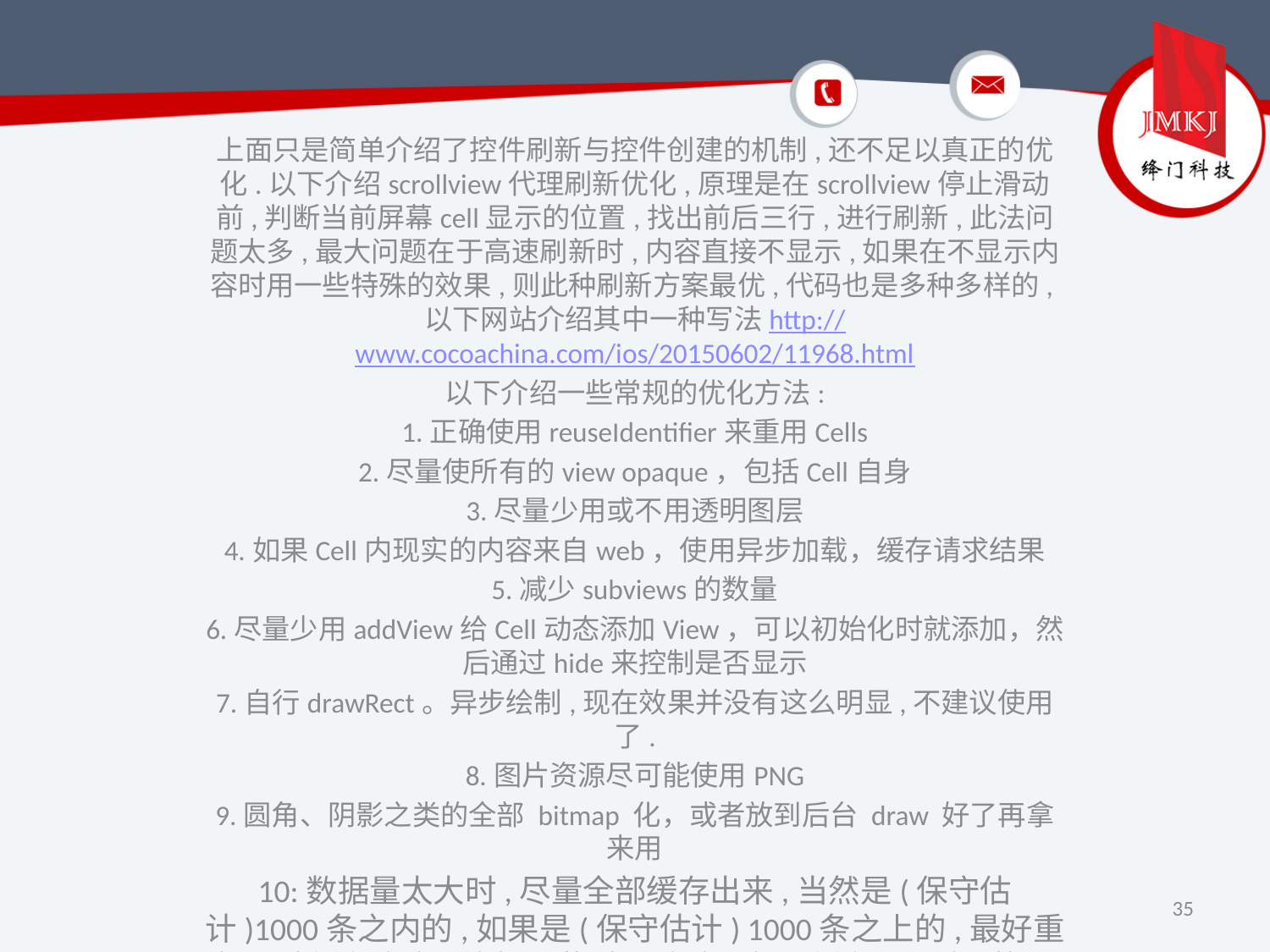

上面只是简单介绍了控件刷新与控件创建的机制,还不足以真正的优化.以下介绍scrollview代理刷新优化,原理是在scrollview停止滑动前,判断当前屏幕cell显示的位置,找出前后三行,进行刷新,此法问题太多,最大问题在于高速刷新时,内容直接不显示,如果在不显示内容时用一些特殊的效果,则此种刷新方案最优,代码也是多种多样的,以下网站介绍其中一种写法http://www.cocoachina.com/ios/20150602/11968.html
以下介绍一些常规的优化方法:
1.正确使用reuseIdentifier来重用Cells
2.尽量使所有的view opaque，包括Cell自身
3.尽量少用或不用透明图层
4.如果Cell内现实的内容来自web，使用异步加载，缓存请求结果
5.减少subviews的数量
6.尽量少用addView给Cell动态添加View，可以初始化时就添加，然后通过hide来控制是否显示
7.自行drawRect。异步绘制,现在效果并没有这么明显,不建议使用了.
8.图片资源尽可能使用PNG
9.圆角、阴影之类的全部 bitmap 化，或者放到后台 draw 好了再拿来用
10:数据量太大时,尽量全部缓存出来,当然是(保守估计)1000条之内的,如果是(保守估计) 1000条之上的,最好重新设计缓存方案!比如加载过后移除一部分缓存,以时间换取一些空间,不然崩溃在所难免!
35